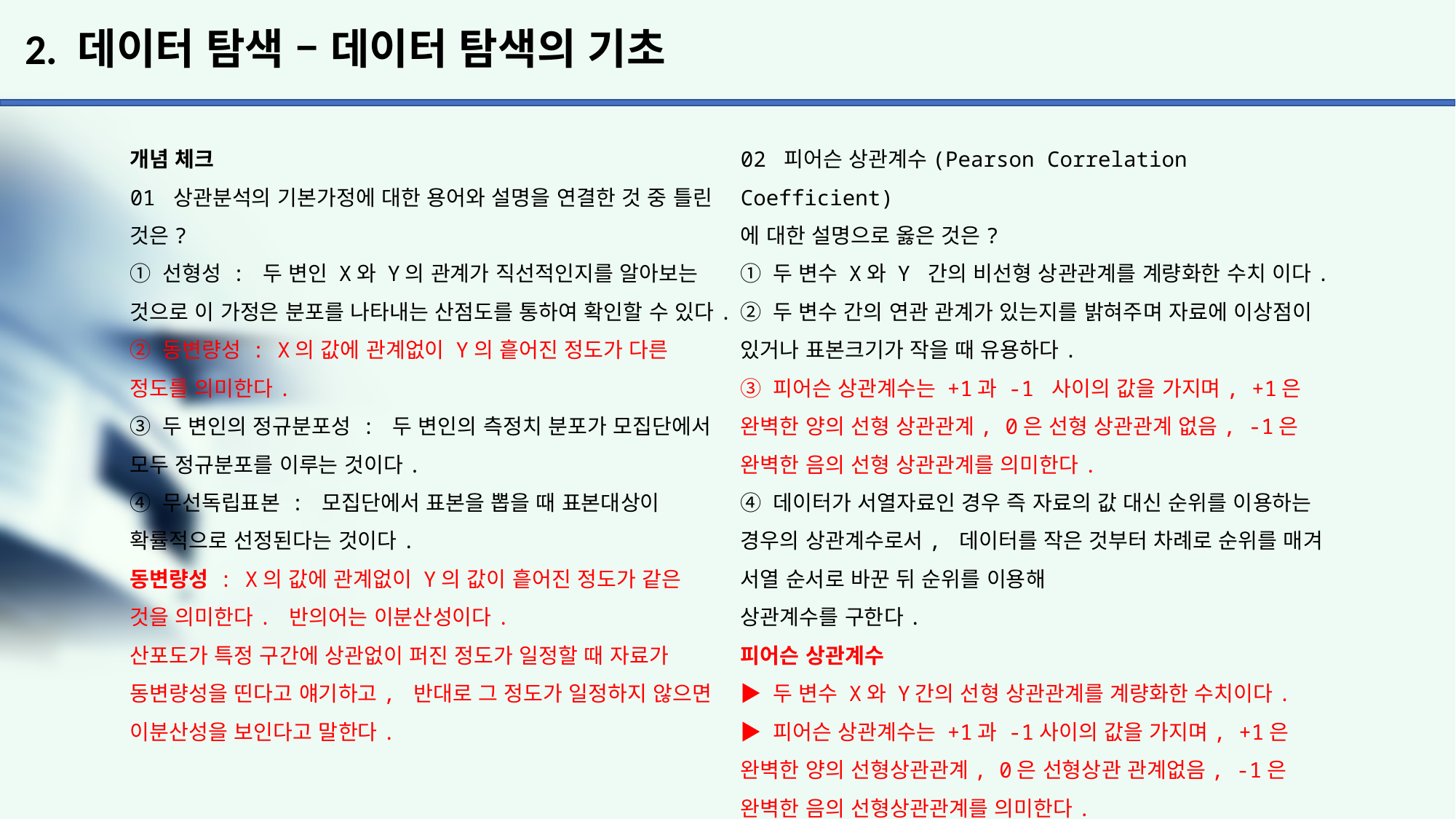

# 2. 데이터 탐색 – 데이터 탐색의 기초
개념 체크
01 상관분석의 기본가정에 대한 용어와 설명을 연결한 것 중 틀린 것은?
① 선형성 : 두 변인 X와 Y의 관계가 직선적인지를 알아보는 것으로 이 가정은 분포를 나타내는 산점도를 통하여 확인할 수 있다.
② 동변량성 : X의 값에 관계없이 Y의 흩어진 정도가 다른 정도를 의미한다.
③ 두 변인의 정규분포성 : 두 변인의 측정치 분포가 모집단에서 모두 정규분포를 이루는 것이다.
④ 무선독립표본 : 모집단에서 표본을 뽑을 때 표본대상이 확률적으로 선정된다는 것이다.
동변량성 : X의 값에 관계없이 Y의 값이 흩어진 정도가 같은 것을 의미한다. 반의어는 이분산성이다.
산포도가 특정 구간에 상관없이 퍼진 정도가 일정할 때 자료가 동변량성을 띤다고 얘기하고, 반대로 그 정도가 일정하지 않으면 이분산성을 보인다고 말한다.
02 피어슨 상관계수(Pearson Correlation Coefficient)
에 대한 설명으로 옳은 것은?
① 두 변수 X와 Y 간의 비선형 상관관계를 계량화한 수치 이다.
② 두 변수 간의 연관 관계가 있는지를 밝혀주며 자료에 이상점이 있거나 표본크기가 작을 때 유용하다.
③ 피어슨 상관계수는 +1과 -1 사이의 값을 가지며, +1은 완벽한 양의 선형 상관관계, 0은 선형 상관관계 없음, -1은 완벽한 음의 선형 상관관계를 의미한다.
④ 데이터가 서열자료인 경우 즉 자료의 값 대신 순위를 이용하는 경우의 상관계수로서, 데이터를 작은 것부터 차례로 순위를 매겨 서열 순서로 바꾼 뒤 순위를 이용해
상관계수를 구한다.
피어슨 상관계수
▶ 두 변수 X와 Y간의 선형 상관관계를 계량화한 수치이다.
▶ 피어슨 상관계수는 +1과 -1사이의 값을 가지며, +1은 완벽한 양의 선형상관관계, 0은 선형상관 관계없음, -1은
완벽한 음의 선형상관관계를 의미한다.
2, 4번은 스피어만 상관계수에 대한 내용이다.